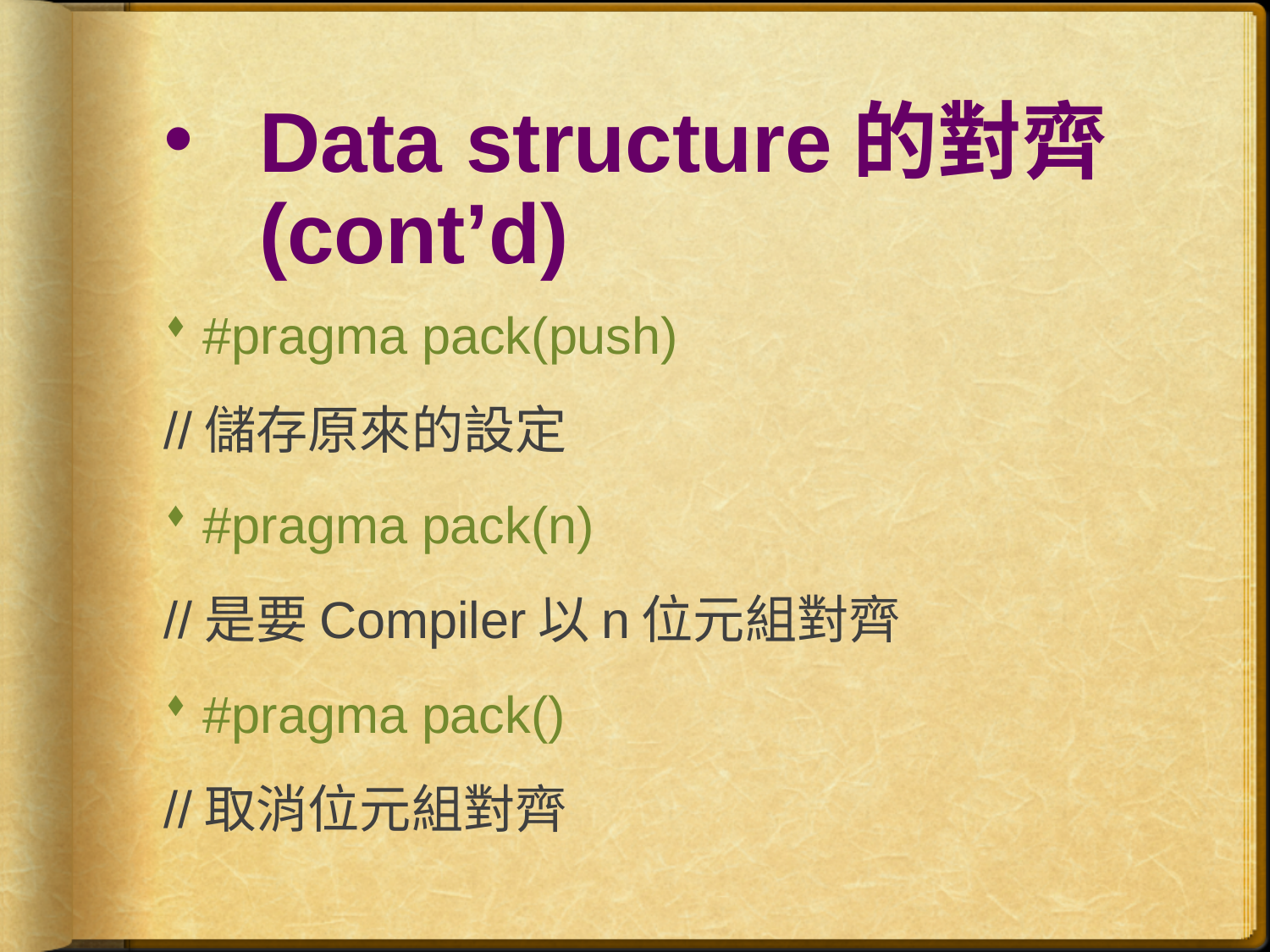

# Data structure的對齊(cont’d)
#pragma pack(push)
//儲存原來的設定
#pragma pack(n)
//是要Compiler以n位元組對齊
#pragma pack()
//取消位元組對齊